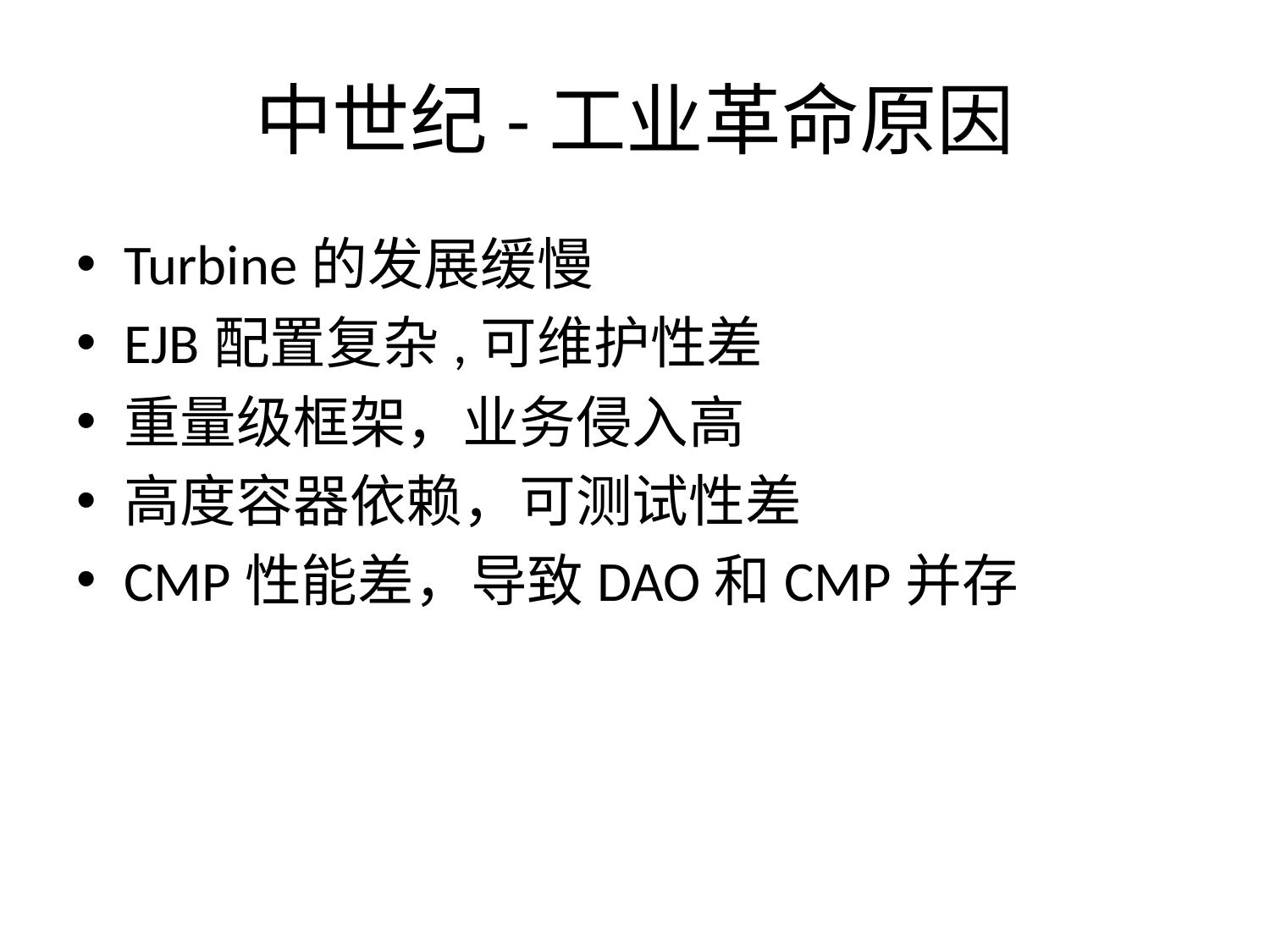

# 中世纪-工业革命原因
Turbine的发展缓慢
EJB配置复杂,可维护性差
重量级框架，业务侵入高
高度容器依赖，可测试性差
CMP性能差，导致DAO和CMP并存